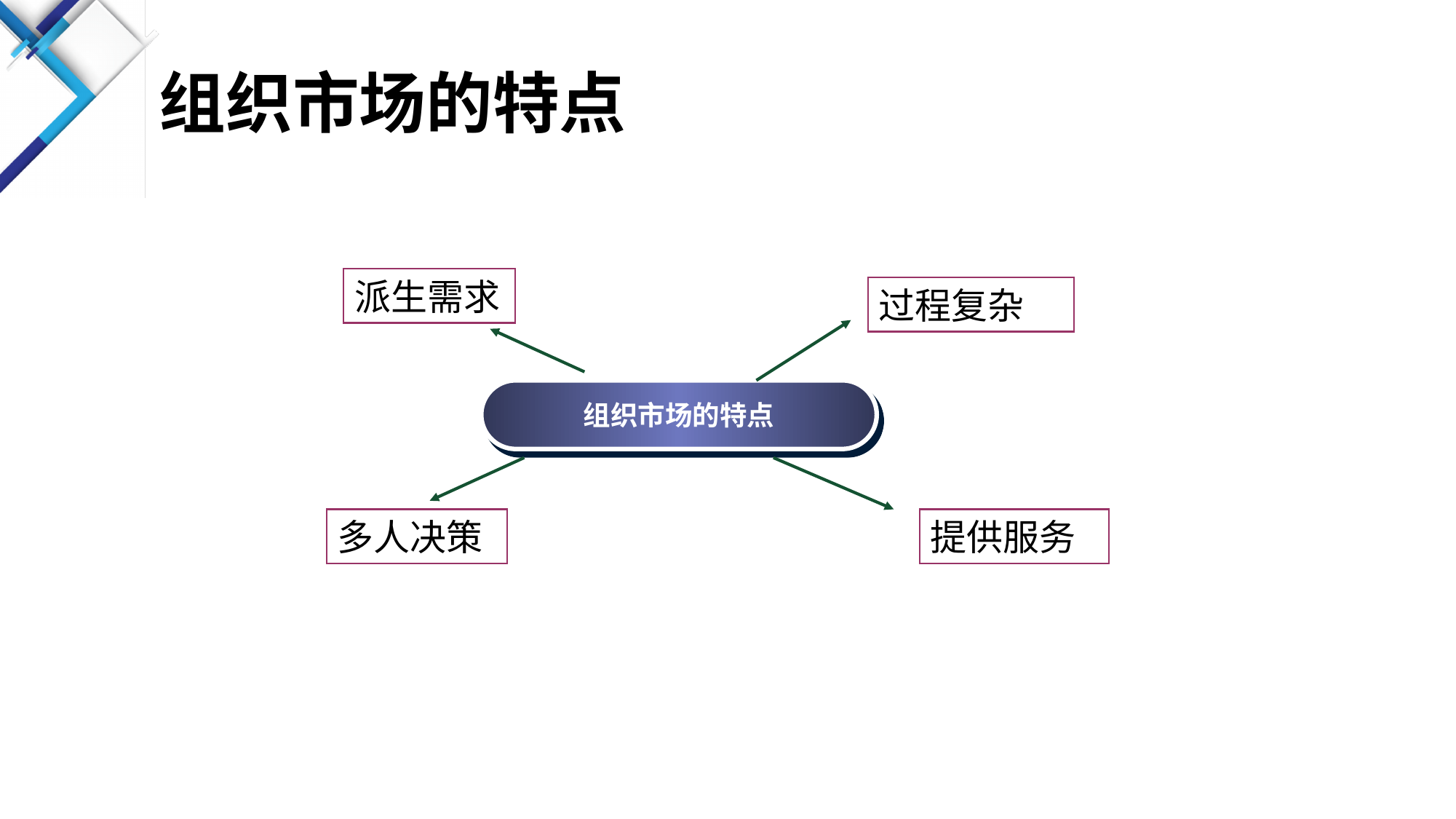

# 组织市场的特点
派生需求
过程复杂
组织市场的特点
多人决策
提供服务